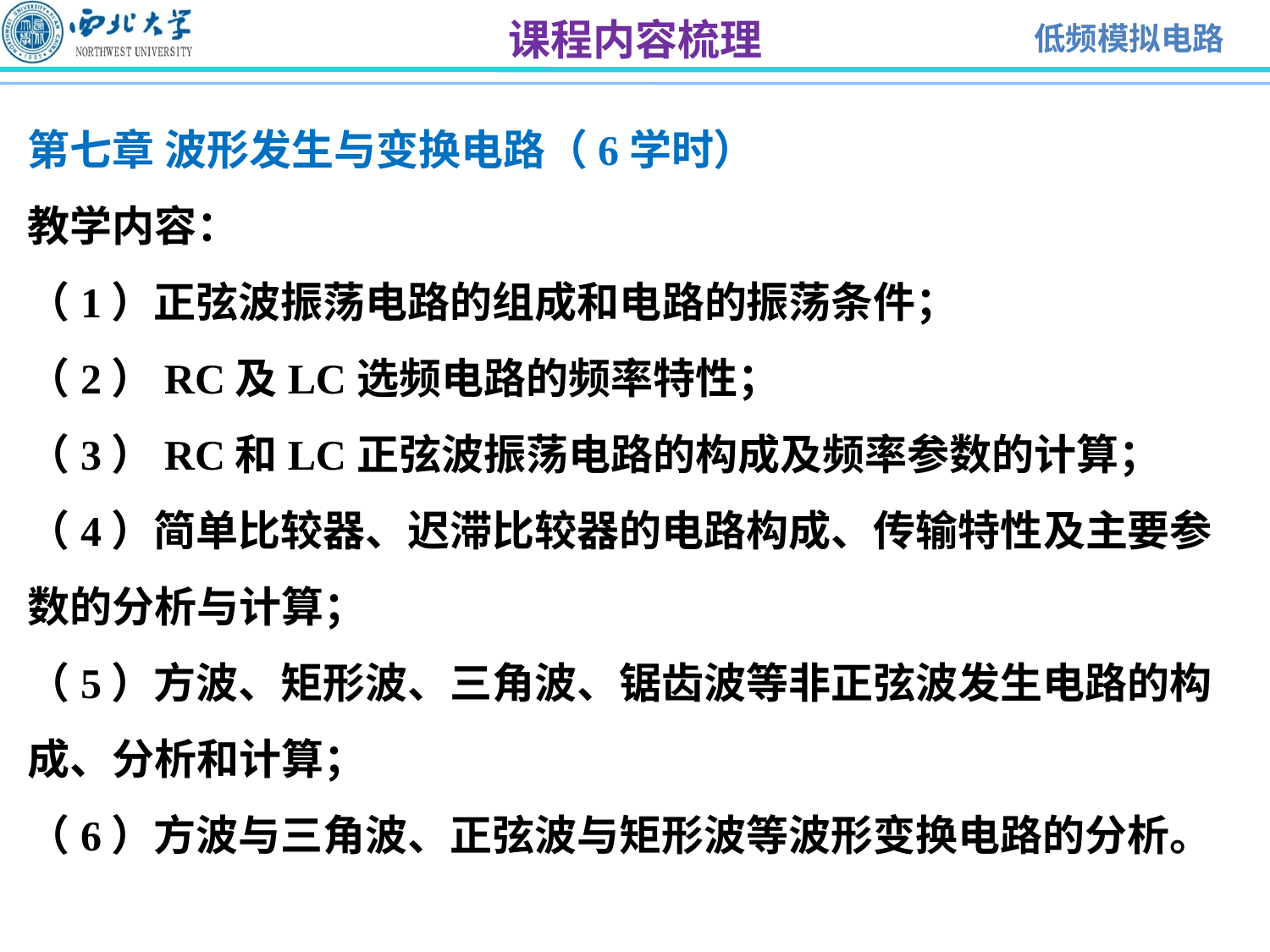

课程内容梳理
第七章 波形发生与变换电路（6学时）
教学内容：
（1）正弦波振荡电路的组成和电路的振荡条件；
（2）RC及LC选频电路的频率特性；
（3）RC和LC正弦波振荡电路的构成及频率参数的计算；
（4）简单比较器、迟滞比较器的电路构成、传输特性及主要参数的分析与计算；
（5）方波、矩形波、三角波、锯齿波等非正弦波发生电路的构成、分析和计算；
（6）方波与三角波、正弦波与矩形波等波形变换电路的分析。
29